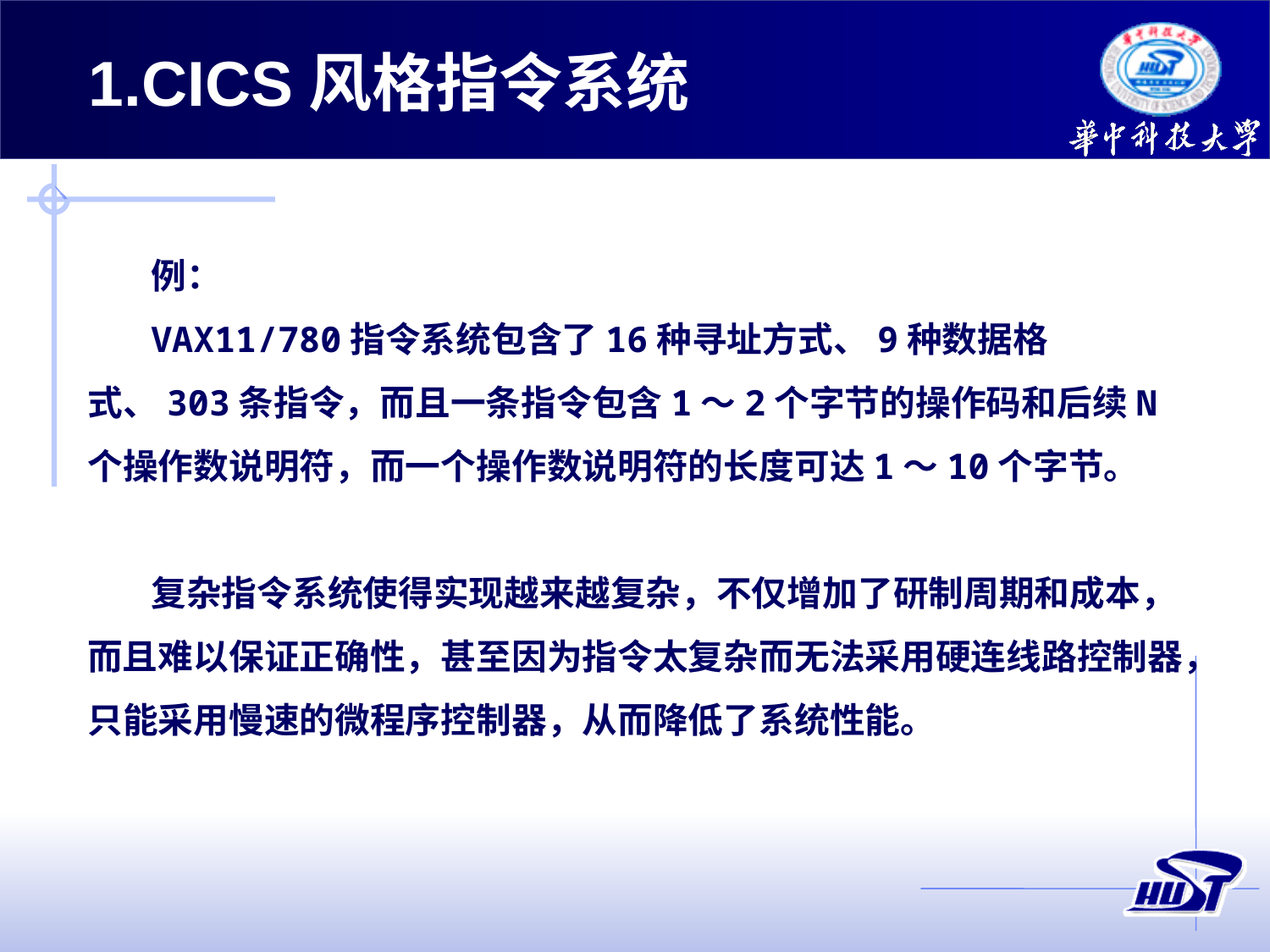

1.CICS风格指令系统
例：
VAX11/780指令系统包含了16种寻址方式、9种数据格式、303条指令，而且一条指令包含1～2个字节的操作码和后续N个操作数说明符，而一个操作数说明符的长度可达1～10个字节。

复杂指令系统使得实现越来越复杂，不仅增加了研制周期和成本，而且难以保证正确性，甚至因为指令太复杂而无法采用硬连线路控制器，只能采用慢速的微程序控制器，从而降低了系统性能。